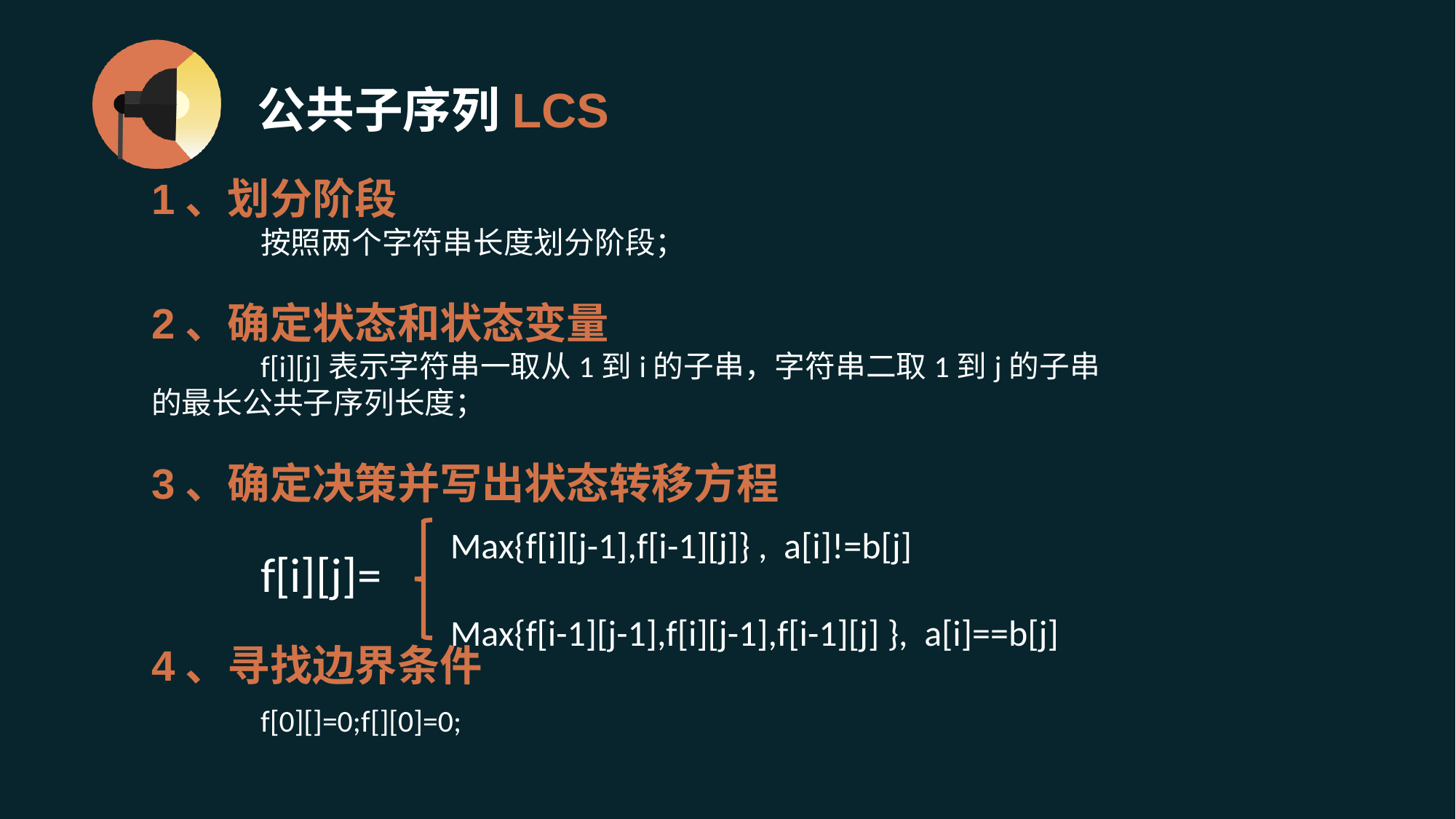

# 公共子序列LCS
1、划分阶段
	按照两个字符串长度划分阶段；

2、确定状态和状态变量
	f[i][j]表示字符串一取从1到i的子串，字符串二取1到j的子串的最长公共子序列长度；

3、确定决策并写出状态转移方程

	f[i][j]=

4、寻找边界条件
	f[0][]=0;f[][0]=0;
Max{f[i][j-1],f[i-1][j]} ,  a[i]!=b[j]
Max{f[i-1][j-1],f[i][j-1],f[i-1][j] },  a[i]==b[j]